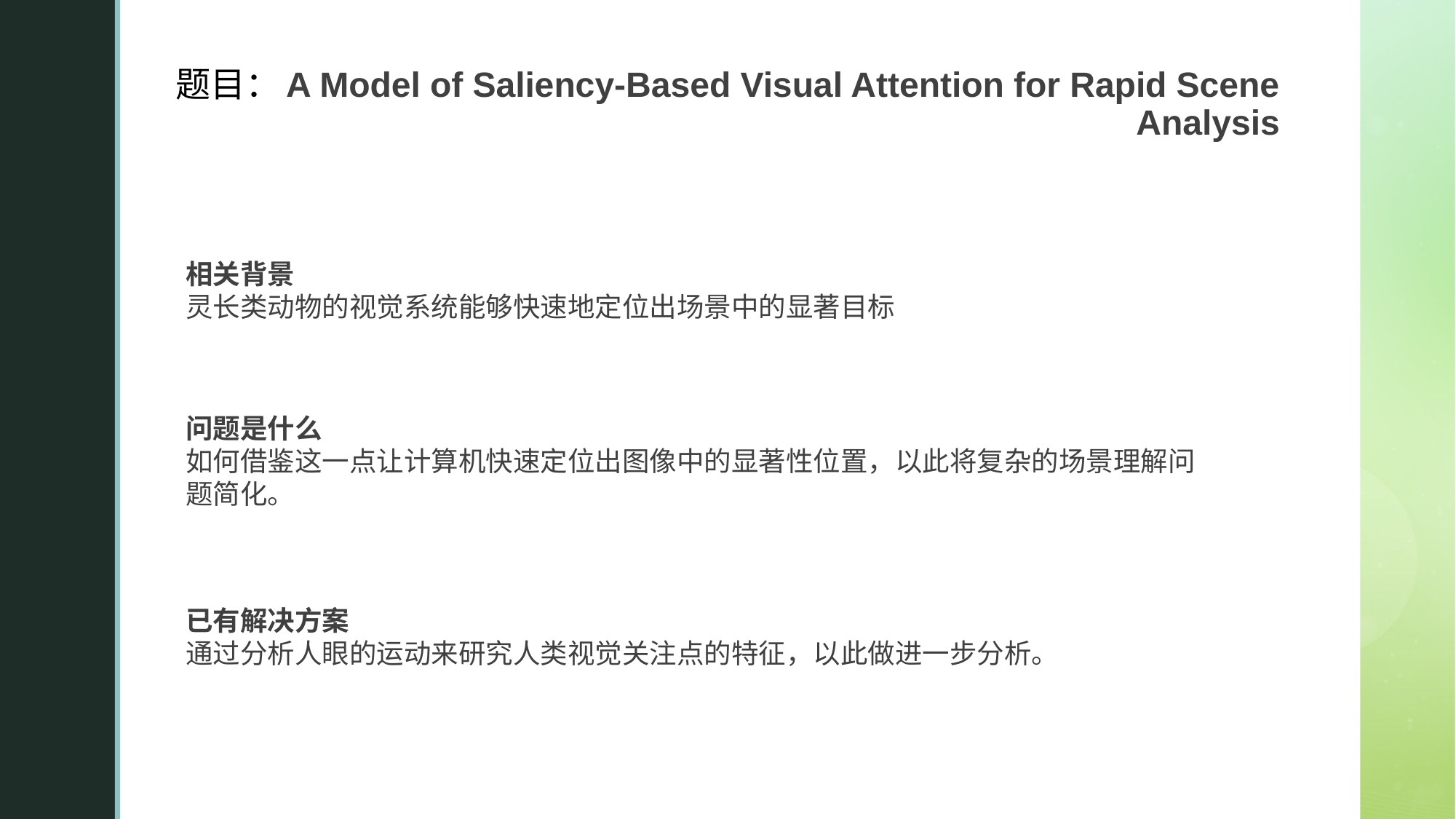

# 题目：A Model of Saliency-Based Visual Attention for Rapid Scene Analysis
相关背景
灵长类动物的视觉系统能够快速地定位出场景中的显著目标
问题是什么
如何借鉴这一点让计算机快速定位出图像中的显著性位置，以此将复杂的场景理解问题简化。

已有解决方案
通过分析人眼的运动来研究人类视觉关注点的特征，以此做进一步分析。